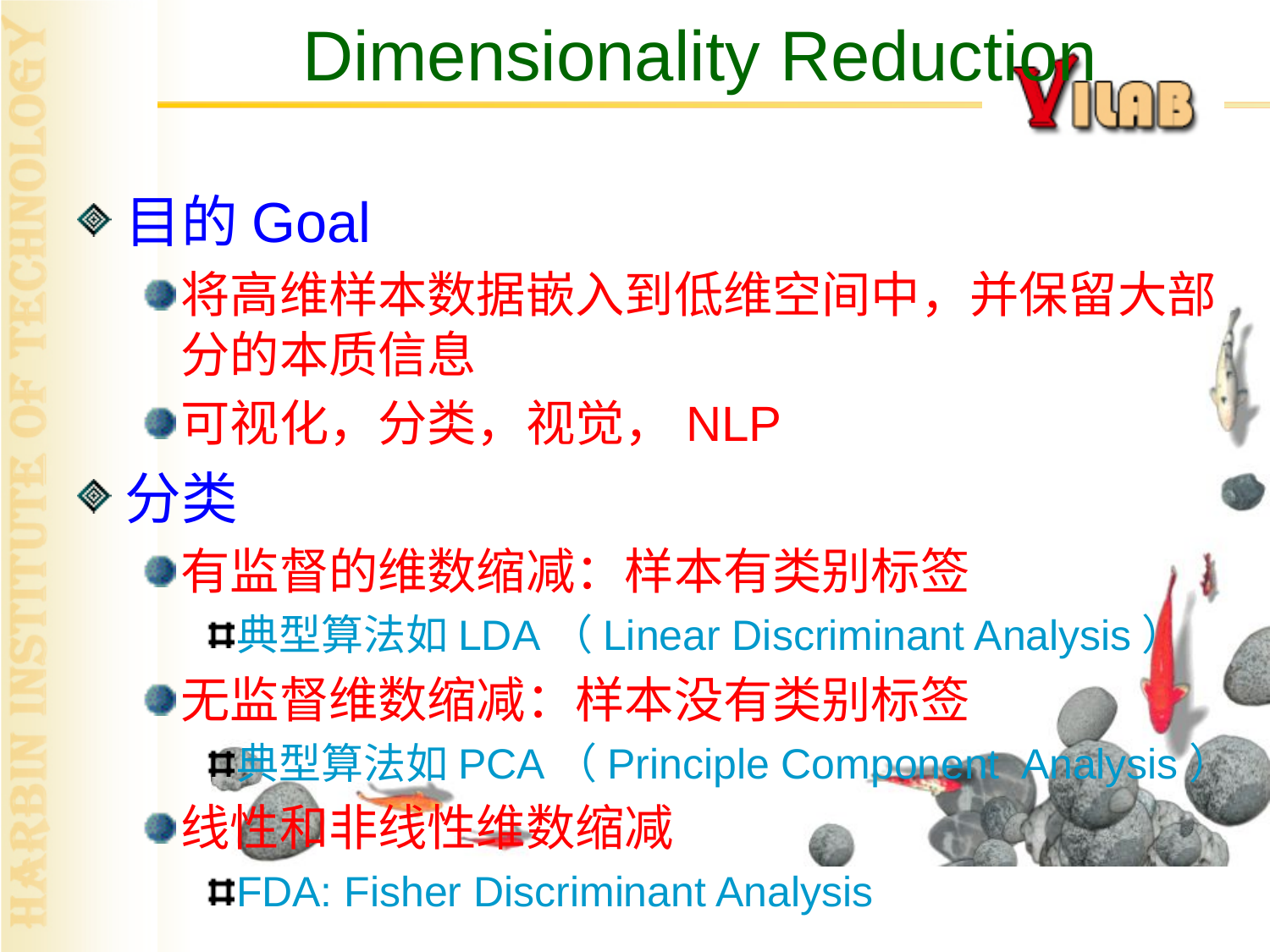

# Dimensionality Reduction
目的Goal
将高维样本数据嵌入到低维空间中，并保留大部分的本质信息
可视化，分类，视觉，NLP
分类
有监督的维数缩减：样本有类别标签
典型算法如LDA（Linear Discriminant Analysis）
无监督维数缩减：样本没有类别标签
典型算法如PCA（Principle Component  Analysis）
线性和非线性维数缩减
FDA: Fisher Discriminant Analysis